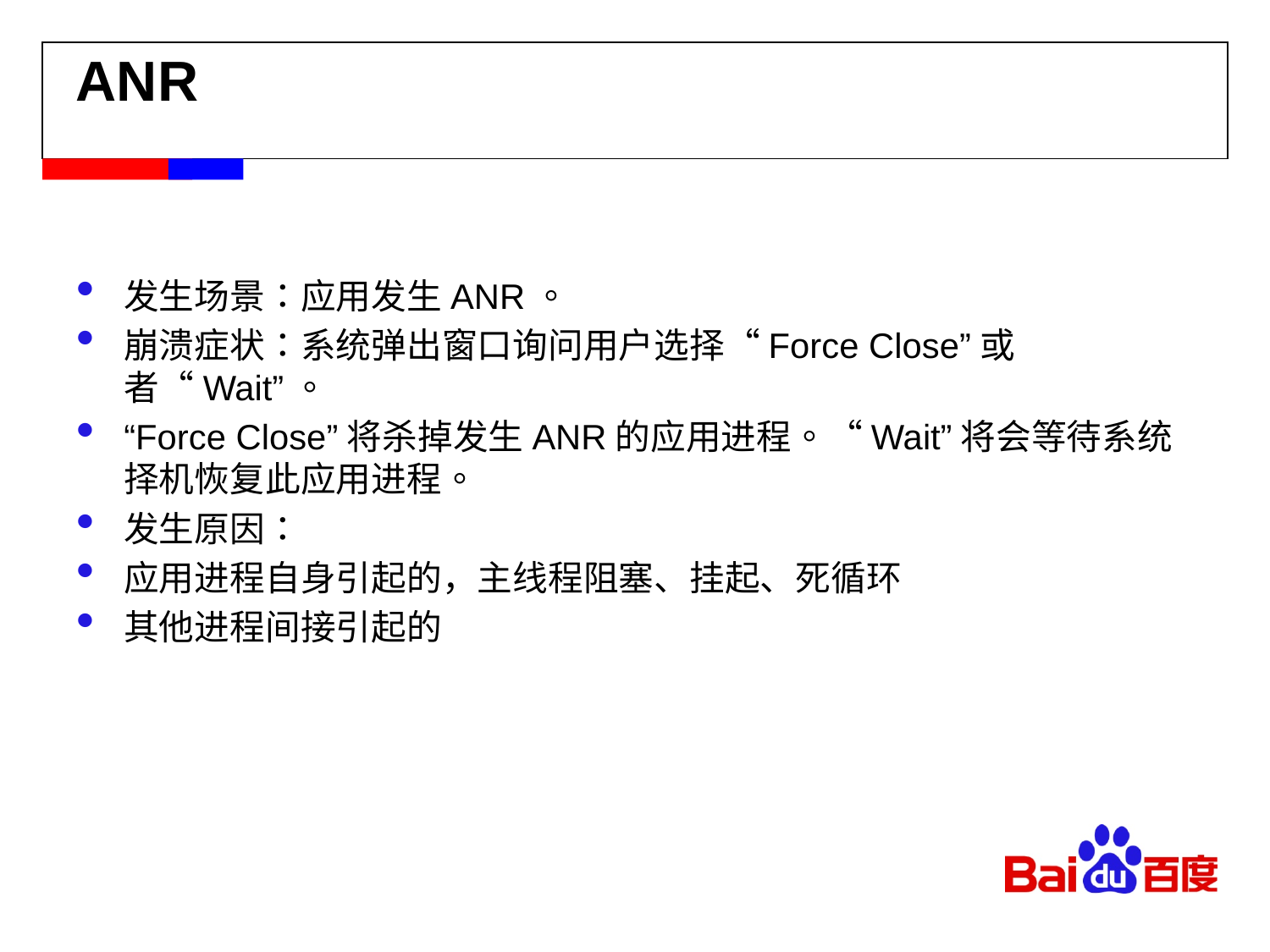

# ANR

发生场景：应用发生ANR。
崩溃症状：系统弹出窗口询问用户选择“Force Close”或者“Wait”。
“Force Close”将杀掉发生ANR的应用进程。“Wait”将会等待系统择机恢复此应用进程。
发生原因：
应用进程自身引起的，主线程阻塞、挂起、死循环
其他进程间接引起的